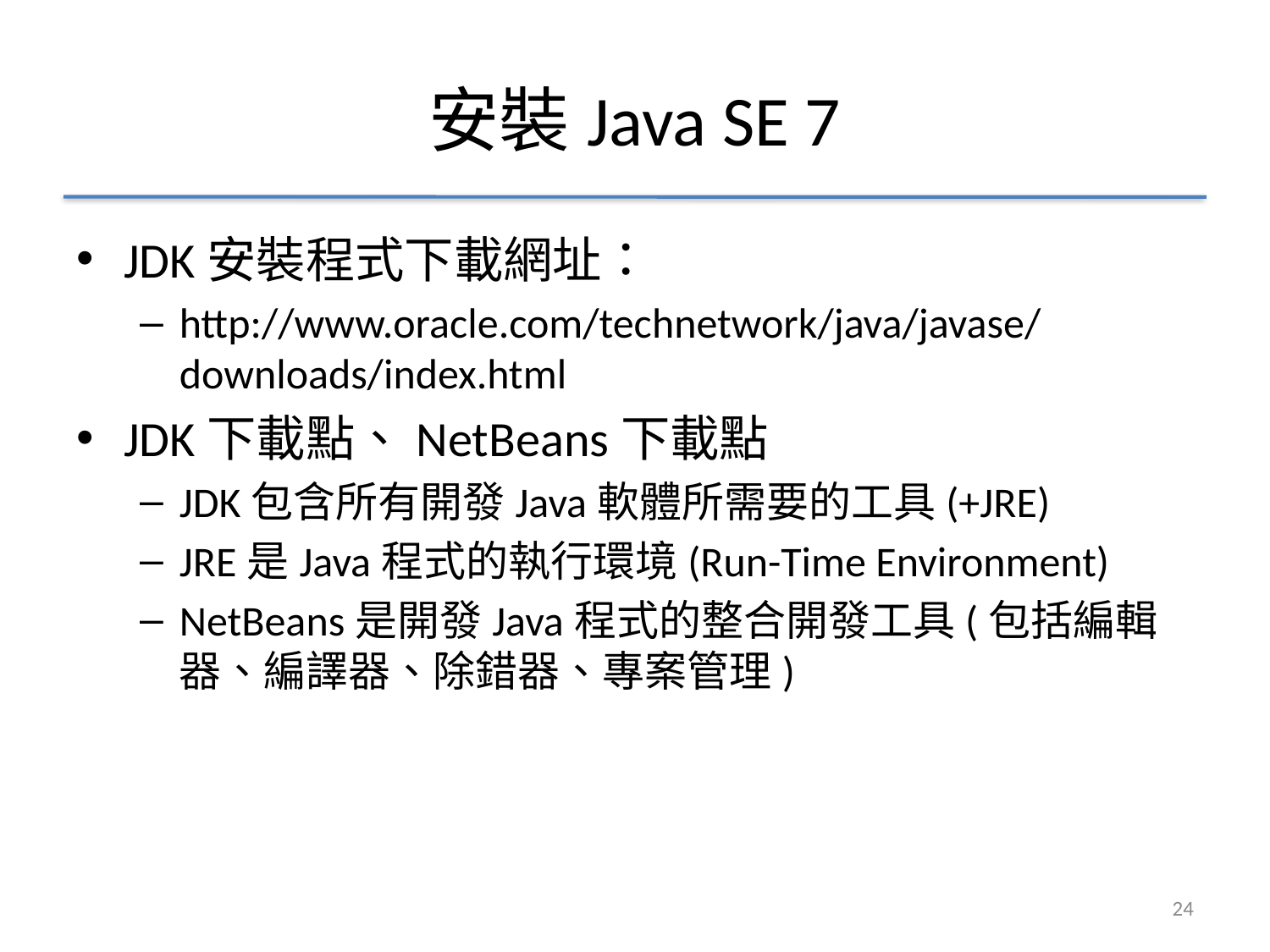

# 安裝Java SE 7
JDK安裝程式下載網址：
http://www.oracle.com/technetwork/java/javase/downloads/index.html
JDK下載點、NetBeans下載點
JDK包含所有開發Java軟體所需要的工具(+JRE)
JRE是Java程式的執行環境(Run-Time Environment)
NetBeans是開發Java程式的整合開發工具(包括編輯器、編譯器、除錯器、專案管理)
24